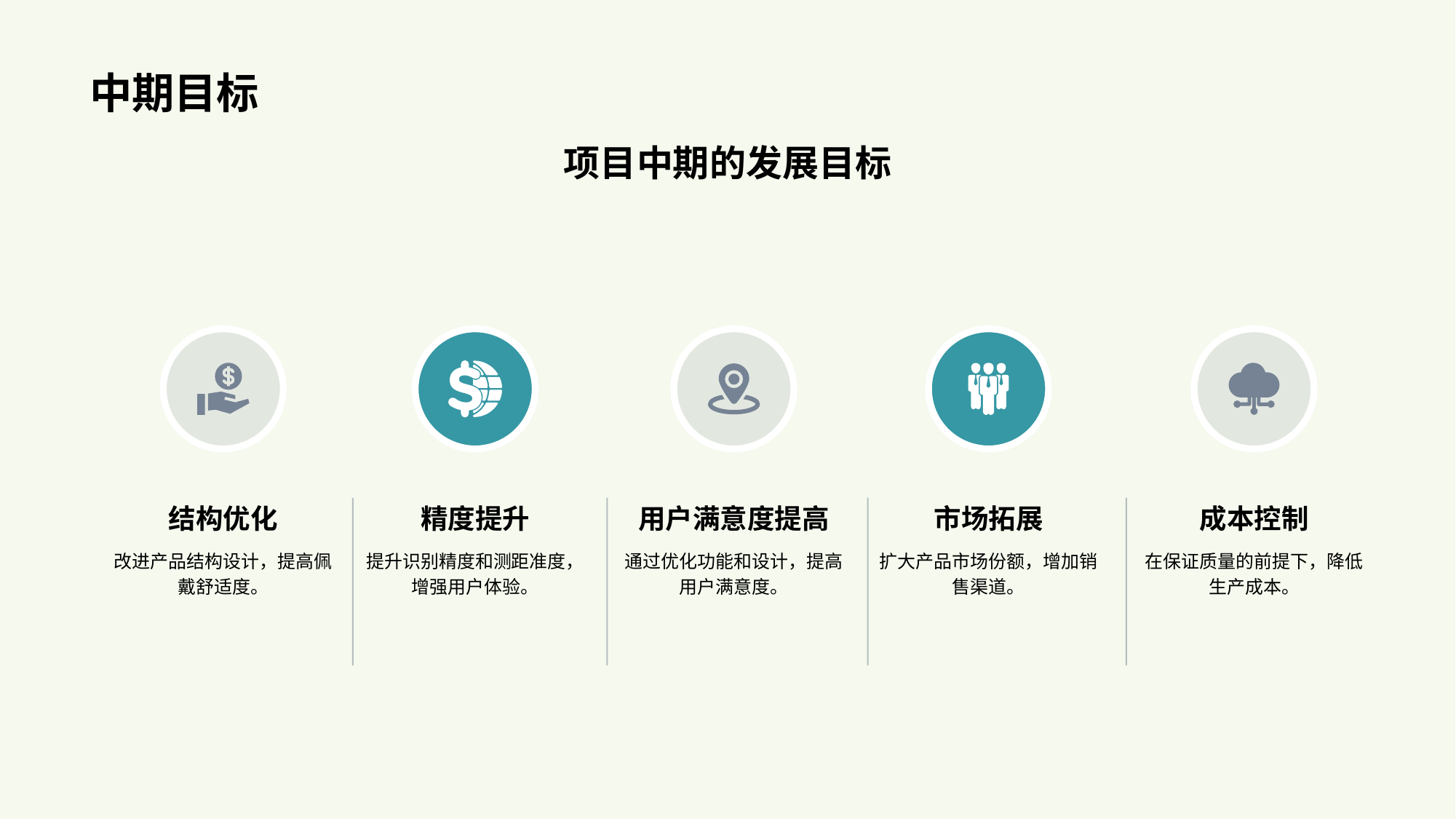

# 中期目标
项目中期的发展目标

结构优化
改进产品结构设计，提高佩戴舒适度。

精度提升
提升识别精度和测距准度，增强用户体验。

用户满意度提高
通过优化功能和设计，提高用户满意度。

市场拓展
扩大产品市场份额，增加销售渠道。

成本控制
在保证质量的前提下，降低生产成本。